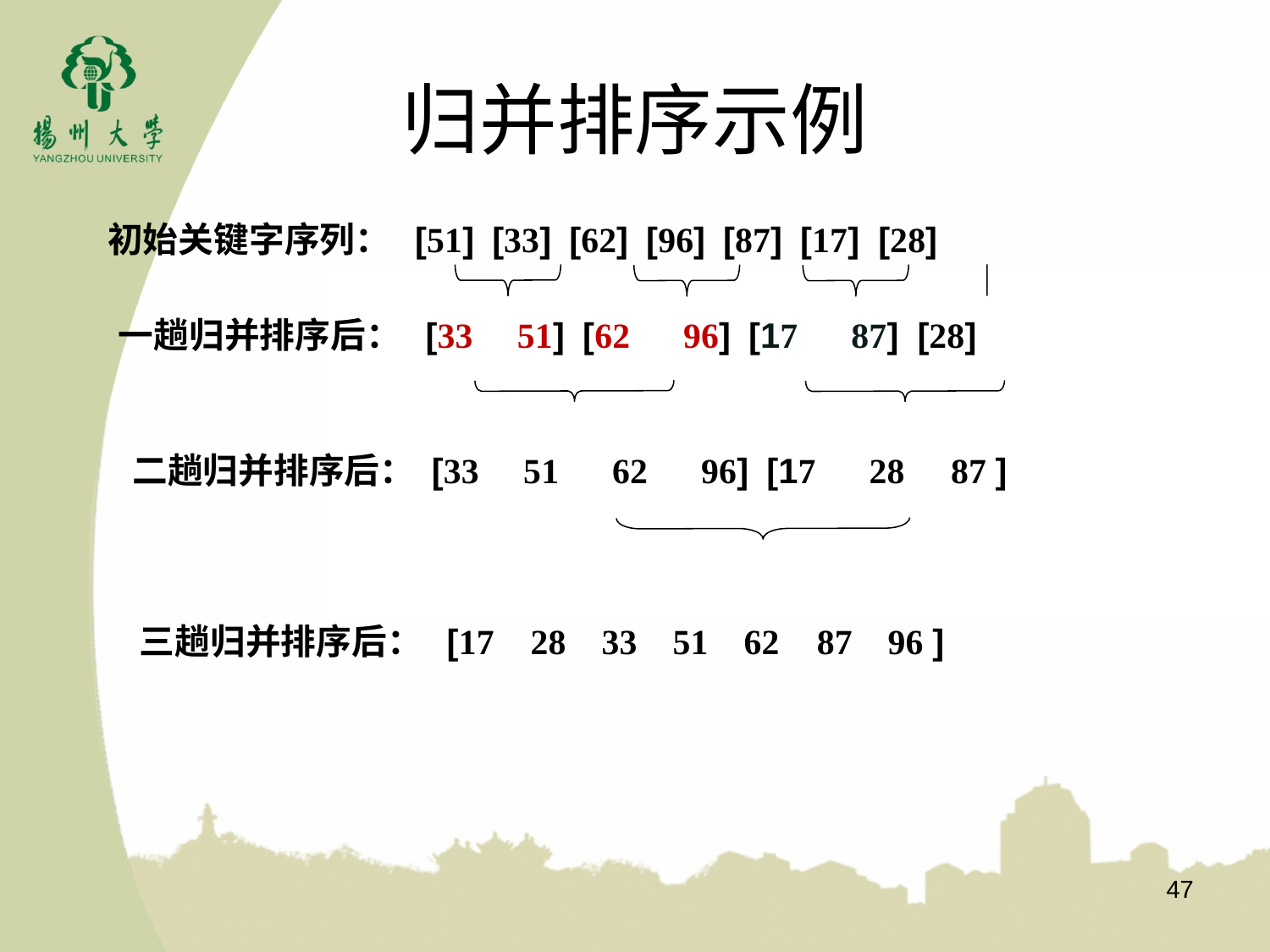

# 归并排序示例
初始关键字序列：  [51]  [33]  [62]  [96]  [87]  [17]  [28]
一趟归并排序后：  [33     51]  [62      96]  [17      87]  [28]

二趟归并排序后： [33     51      62      96]  [17      28     87 ]
三趟归并排序后：  [17    28    33    51    62    87    96 ]

47